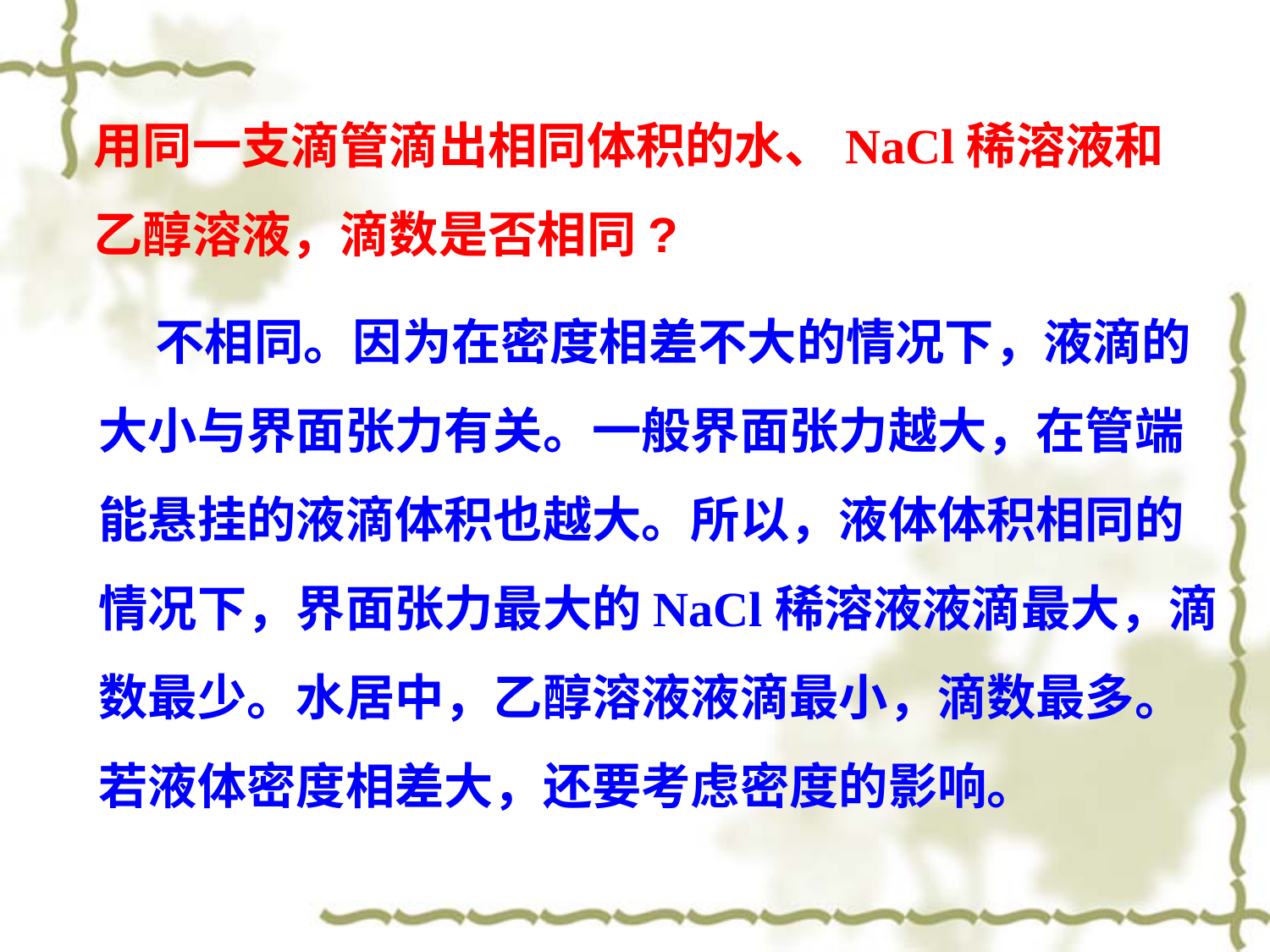

用同一支滴管滴出相同体积的水、NaCl稀溶液和乙醇溶液，滴数是否相同?
    不相同。因为在密度相差不大的情况下，液滴的大小与界面张力有关。一般界面张力越大，在管端能悬挂的液滴体积也越大。所以，液体体积相同的情况下，界面张力最大的NaCl稀溶液液滴最大，滴数最少。水居中，乙醇溶液液滴最小，滴数最多。若液体密度相差大，还要考虑密度的影响。